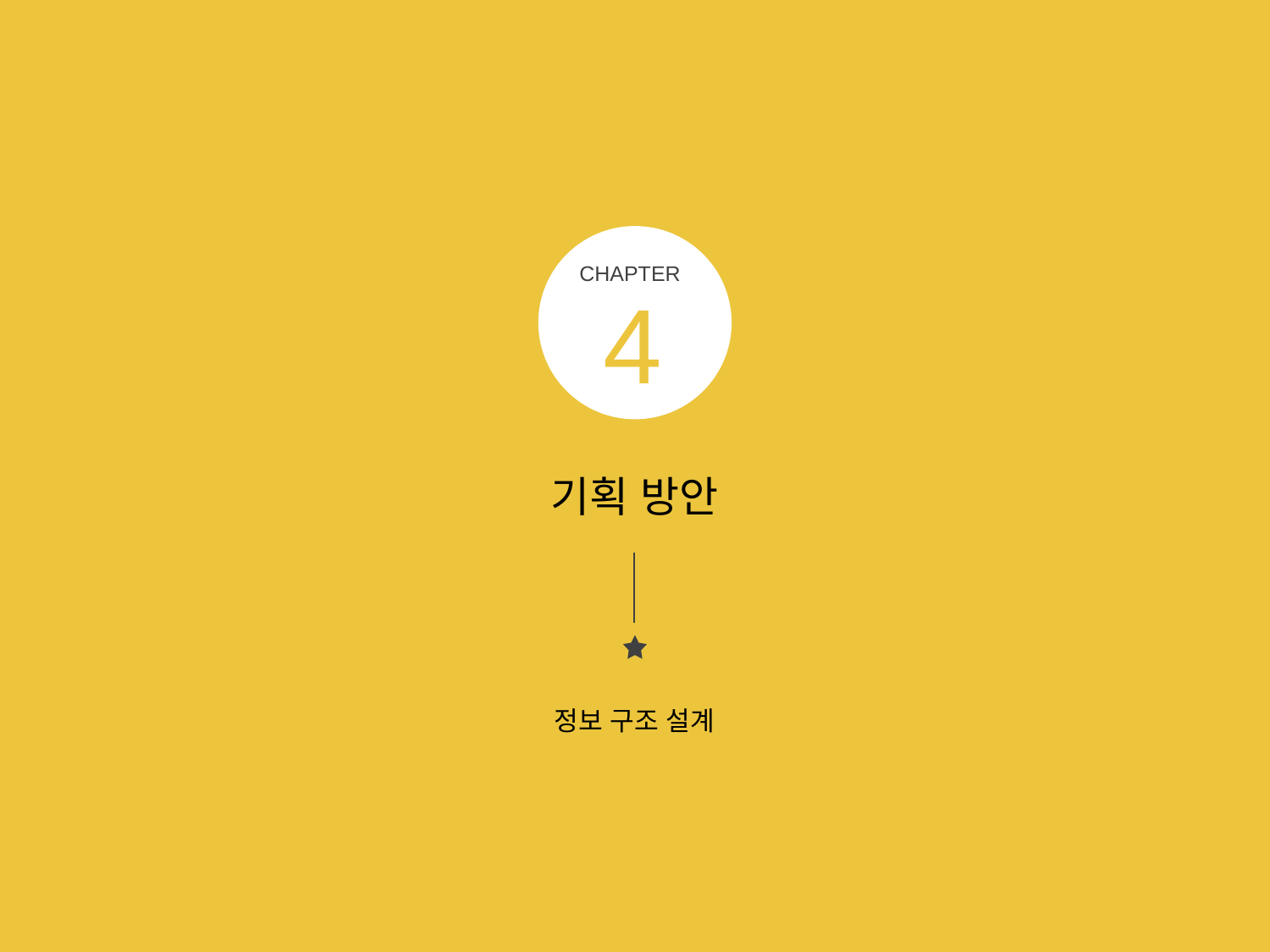

CHAPTER
4
기획 방안

정보 구조 설계